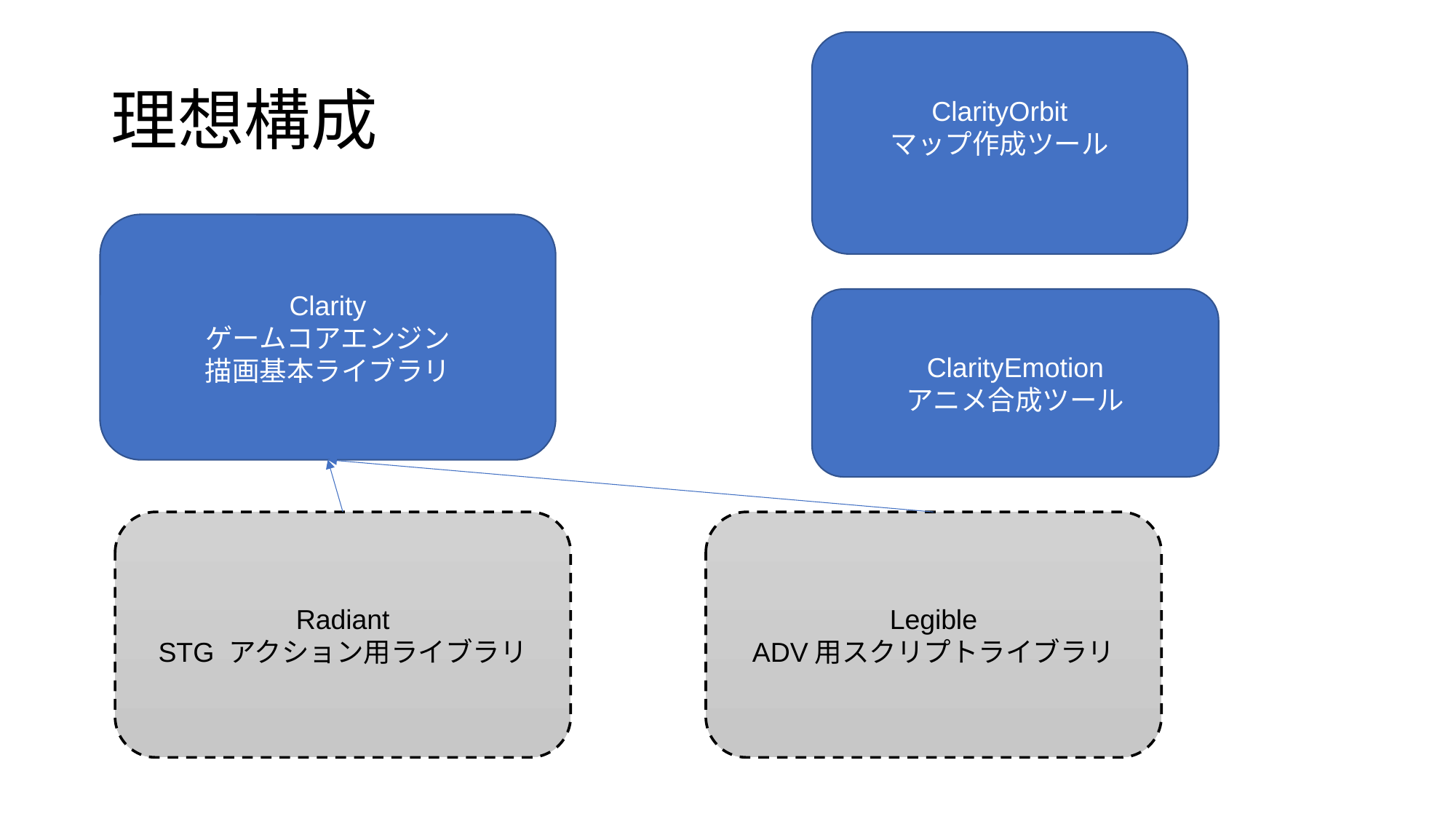

ClarityOrbit
マップ作成ツール

# 理想構成
Clarity
ゲームコアエンジン
描画基本ライブラリ
ClarityEmotion
アニメ合成ツール
Legible
ADV用スクリプトライブラリ
Radiant
STG アクション用ライブラリ